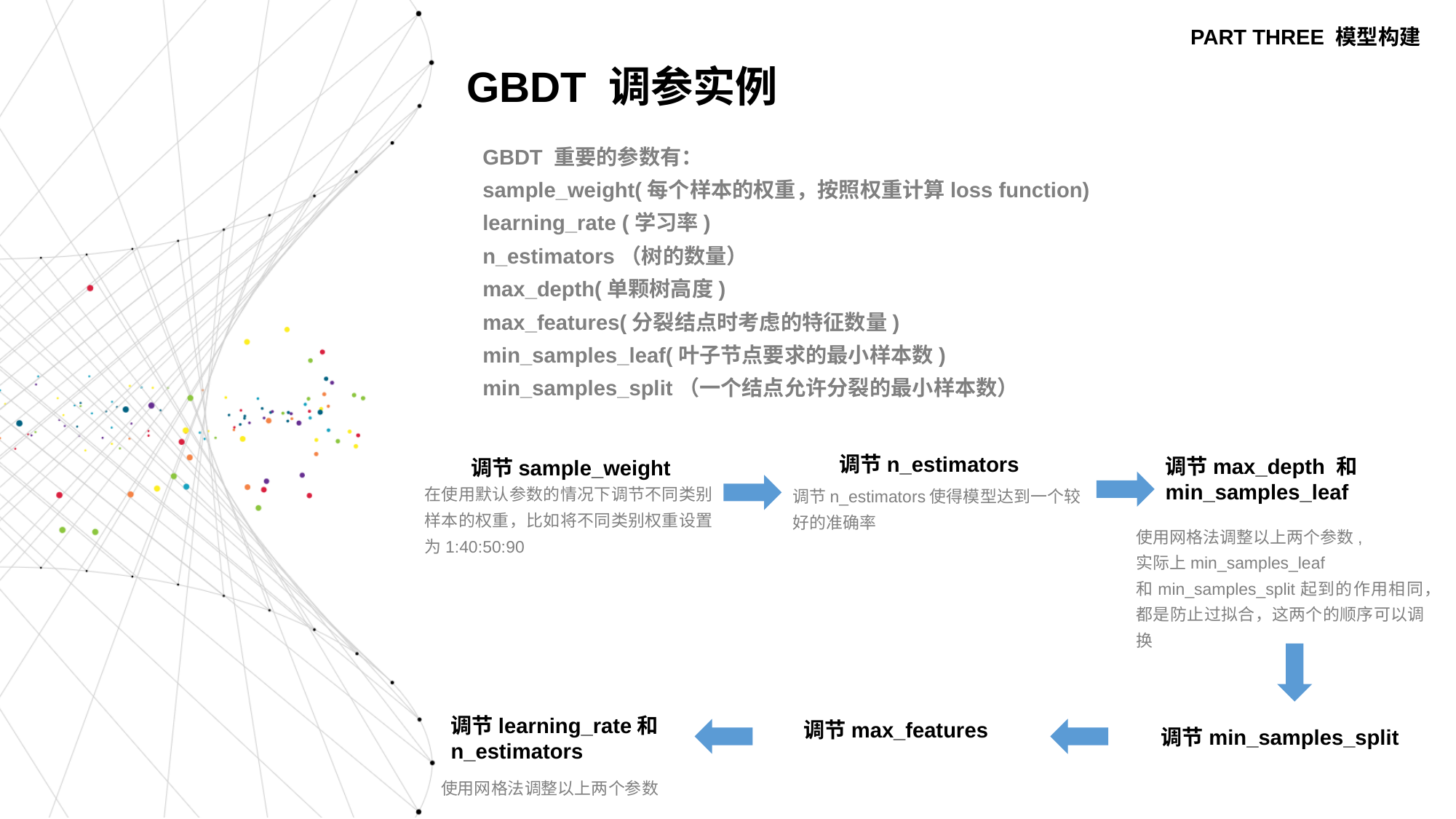

PART THREE 模型构建
GBDT 调参实例
GBDT 重要的参数有：
sample_weight(每个样本的权重，按照权重计算loss function)
learning_rate (学习率)
n_estimators（树的数量）
max_depth(单颗树高度)
max_features(分裂结点时考虑的特征数量)
min_samples_leaf(叶子节点要求的最小样本数)
min_samples_split（一个结点允许分裂的最小样本数）
调节n_estimators
调节max_depth 和
min_samples_leaf
调节sample_weight

在使用默认参数的情况下调节不同类别样本的权重，比如将不同类别权重设置为1:40:50:90

调节n_estimators使得模型达到一个较好的准确率
使用网格法调整以上两个参数,
实际上min_samples_leaf
和min_samples_split起到的作用相同，都是防止过拟合，这两个的顺序可以调换

调节learning_rate和
n_estimators
调节max_features

调节min_samples_split
使用网格法调整以上两个参数